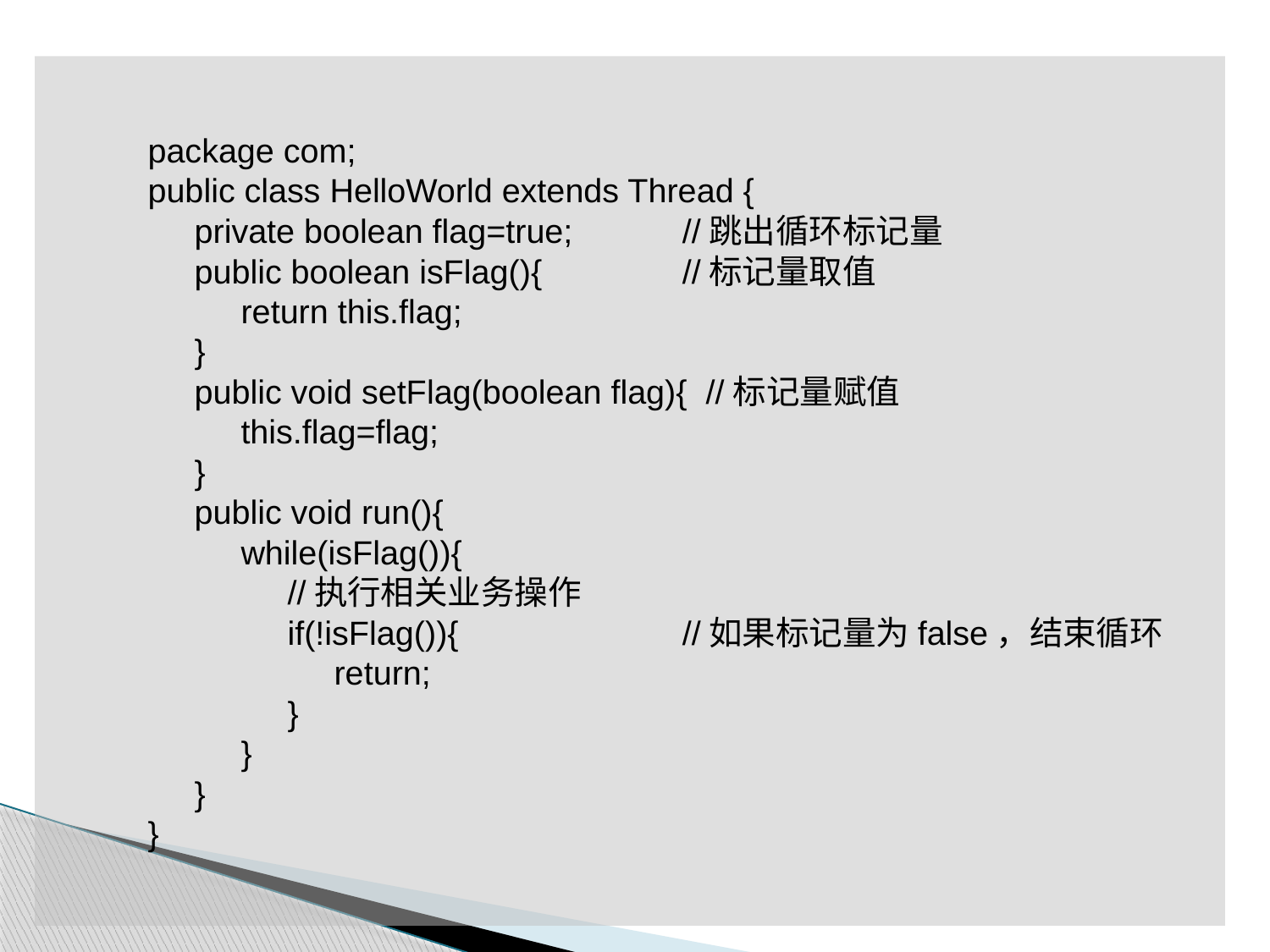

package com;
public class HelloWorld extends Thread {
     private boolean flag=true;     	//跳出循环标记量
     public boolean isFlag(){		//标记量取值
          return this.flag;
     }
     public void setFlag(boolean flag){  //标记量赋值
          this.flag=flag;
     }
     public void run(){
          while(isFlag()){
               //执行相关业务操作
               if(!isFlag()){     		//如果标记量为false，结束循环
                    return;
               }
          }
     }
}